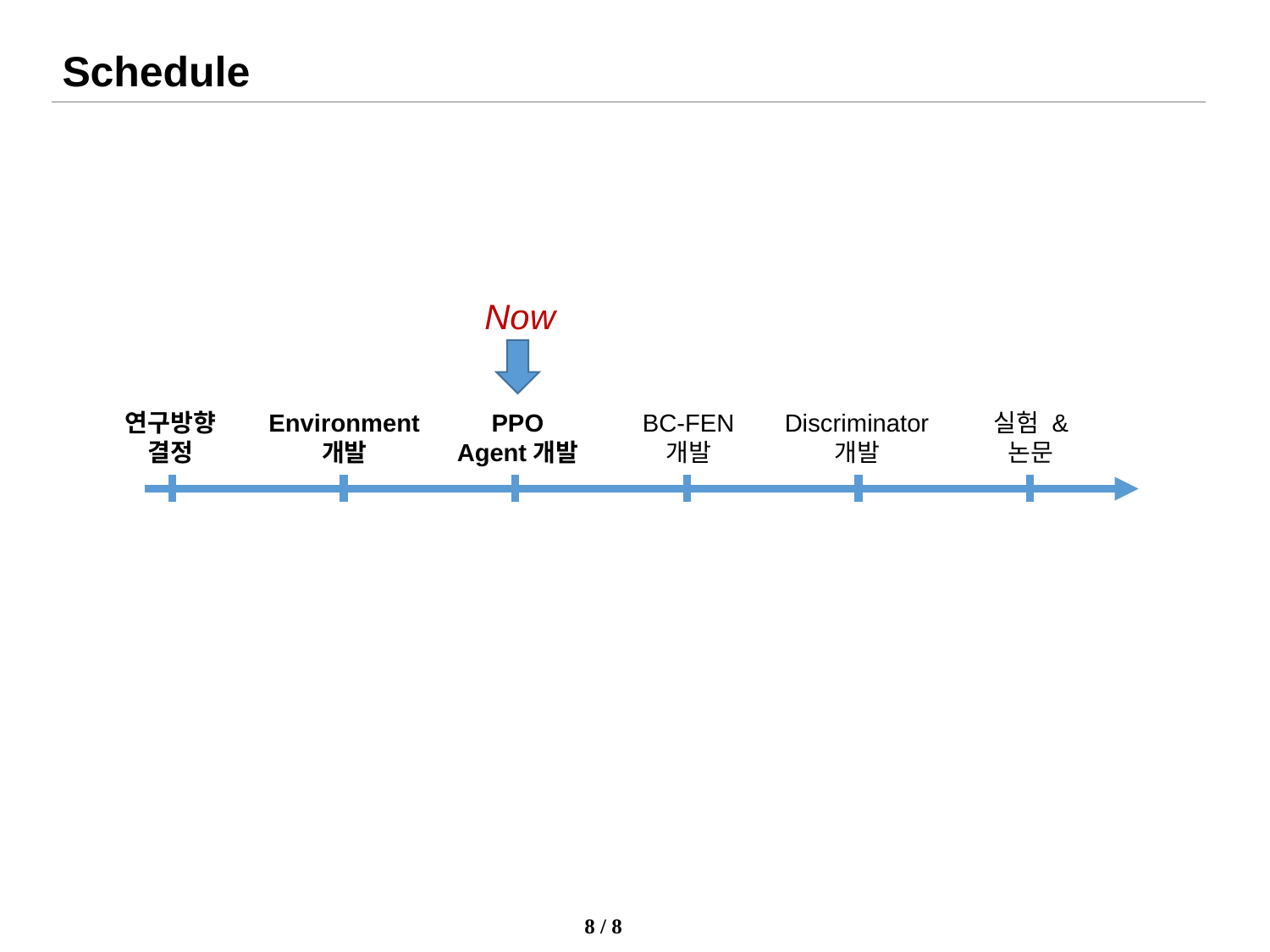

Schedule
Now

연구방향
결정
Environment
개발
PPO
Agent개발
BC-FEN
개발
Discriminator
개발
실험 &
논문
8 / 8